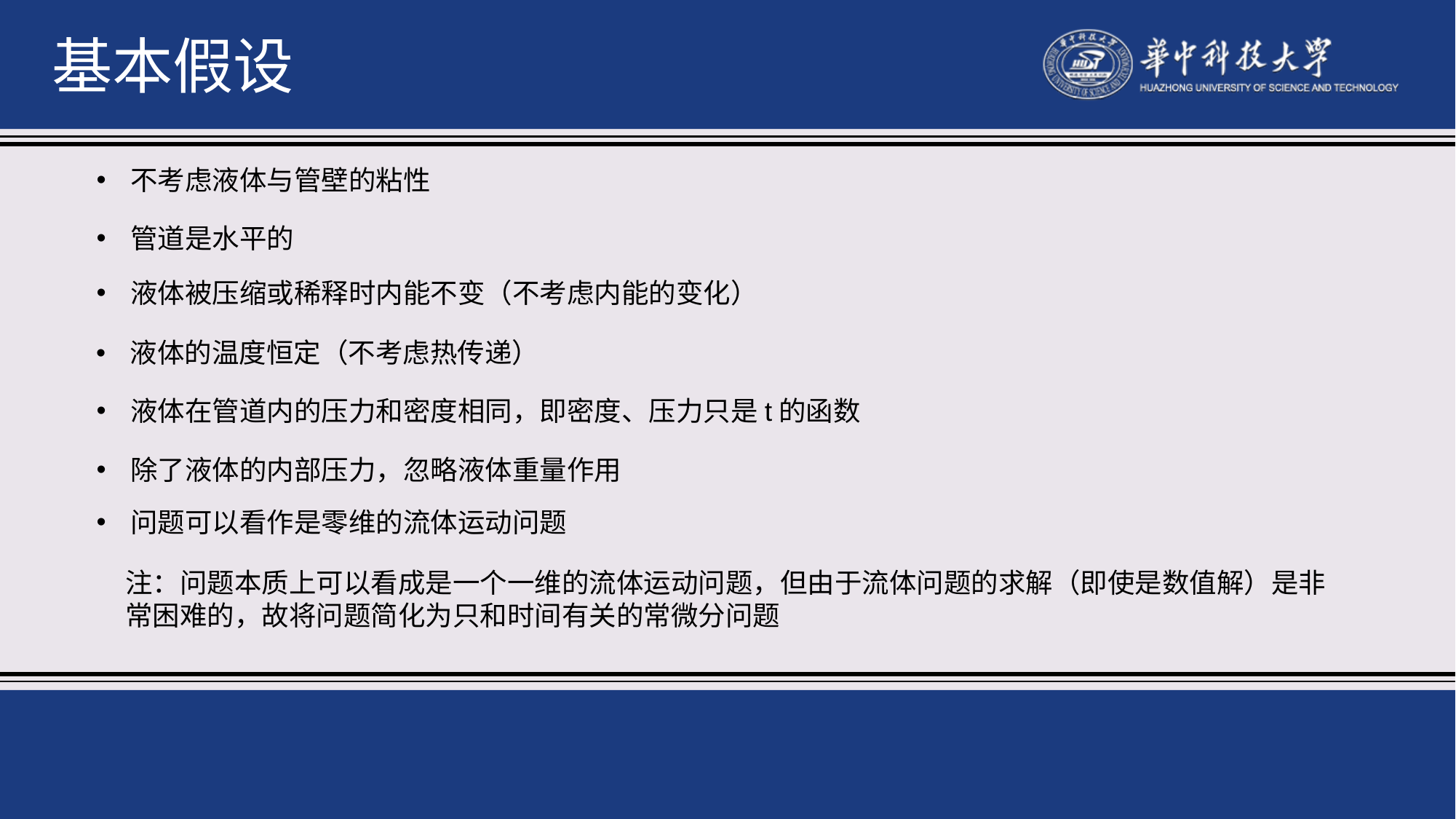

基本假设
不考虑液体与管壁的粘性
管道是水平的
液体被压缩或稀释时内能不变（不考虑内能的变化）
液体的温度恒定（不考虑热传递）
液体在管道内的压力和密度相同，即密度、压力只是t的函数
除了液体的内部压力，忽略液体重量作用
问题可以看作是零维的流体运动问题
注：问题本质上可以看成是一个一维的流体运动问题，但由于流体问题的求解（即使是数值解）是非常困难的，故将问题简化为只和时间有关的常微分问题